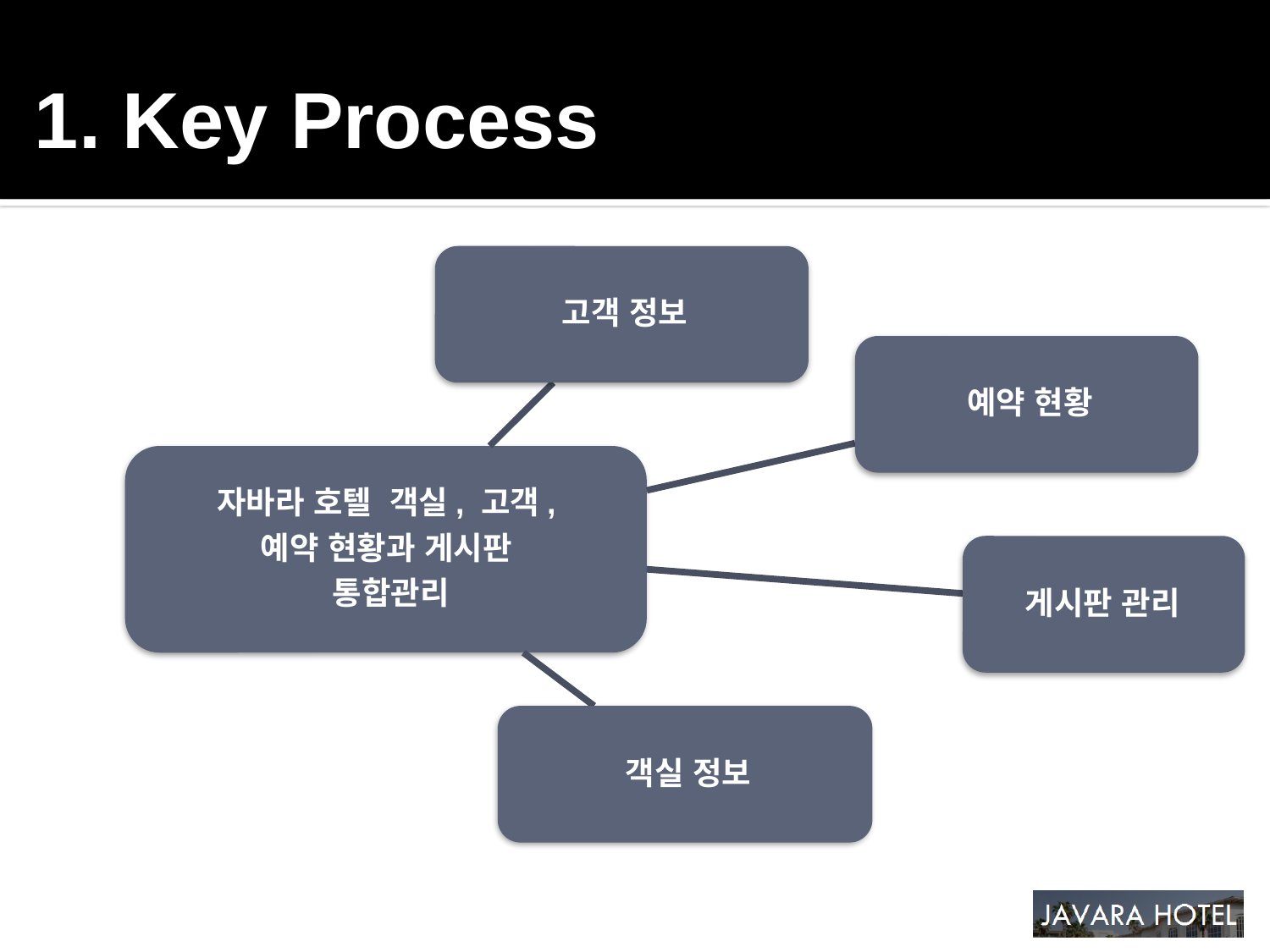

1. Key Process
자바라 호텔  객실, 고객,
예약 현황과 게시판
통합관리
예약 현황
게시판 관리
객실 정보
고객 정보